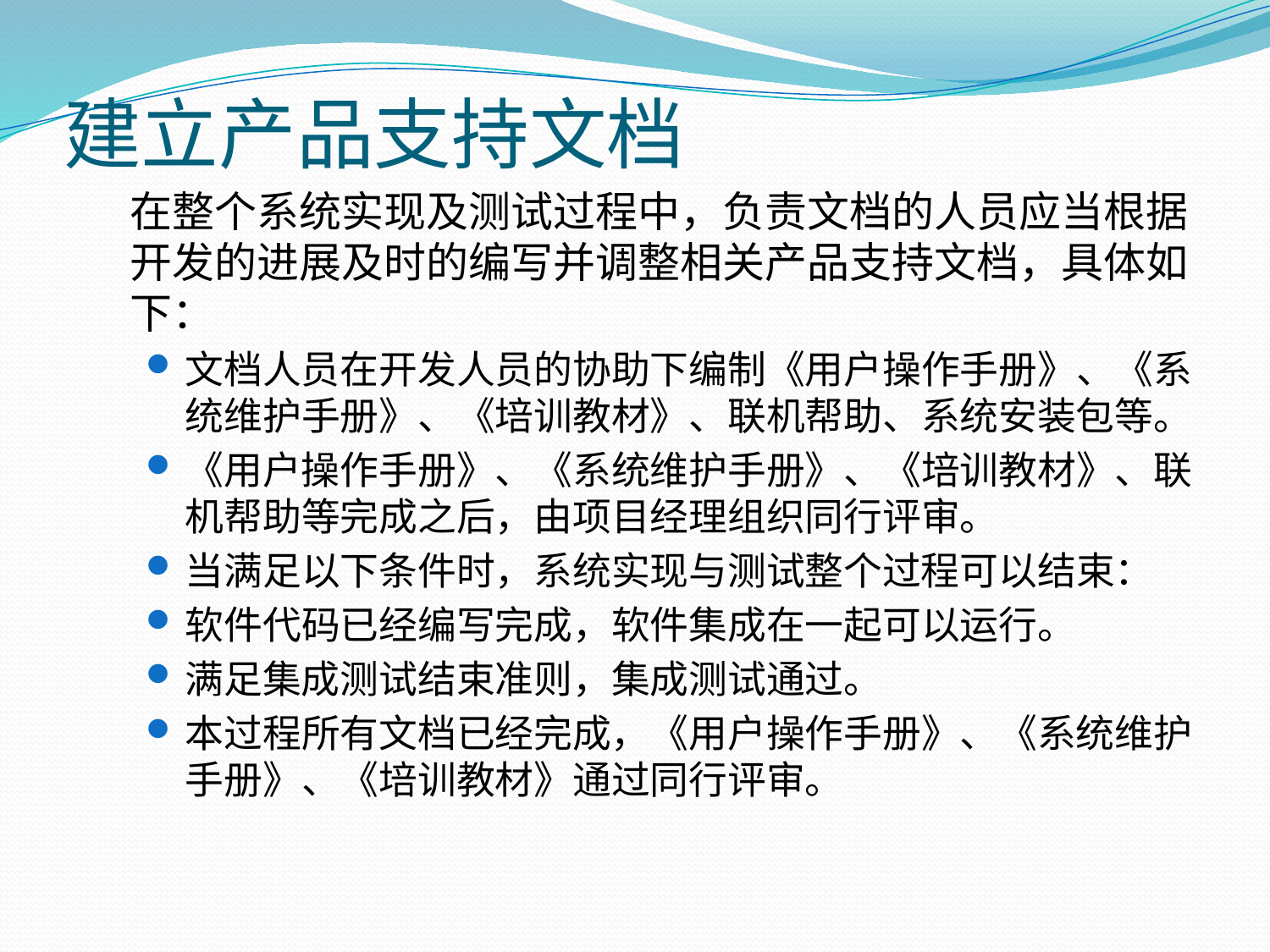

# 建立产品支持文档
    在整个系统实现及测试过程中，负责文档的人员应当根据开发的进展及时的编写并调整相关产品支持文档，具体如下：
文档人员在开发人员的协助下编制《用户操作手册》、《系统维护手册》、《培训教材》、联机帮助、系统安装包等。
《用户操作手册》、《系统维护手册》、《培训教材》、联机帮助等完成之后，由项目经理组织同行评审。
当满足以下条件时，系统实现与测试整个过程可以结束：
软件代码已经编写完成，软件集成在一起可以运行。
满足集成测试结束准则，集成测试通过。
本过程所有文档已经完成，《用户操作手册》、《系统维护手册》、《培训教材》通过同行评审。